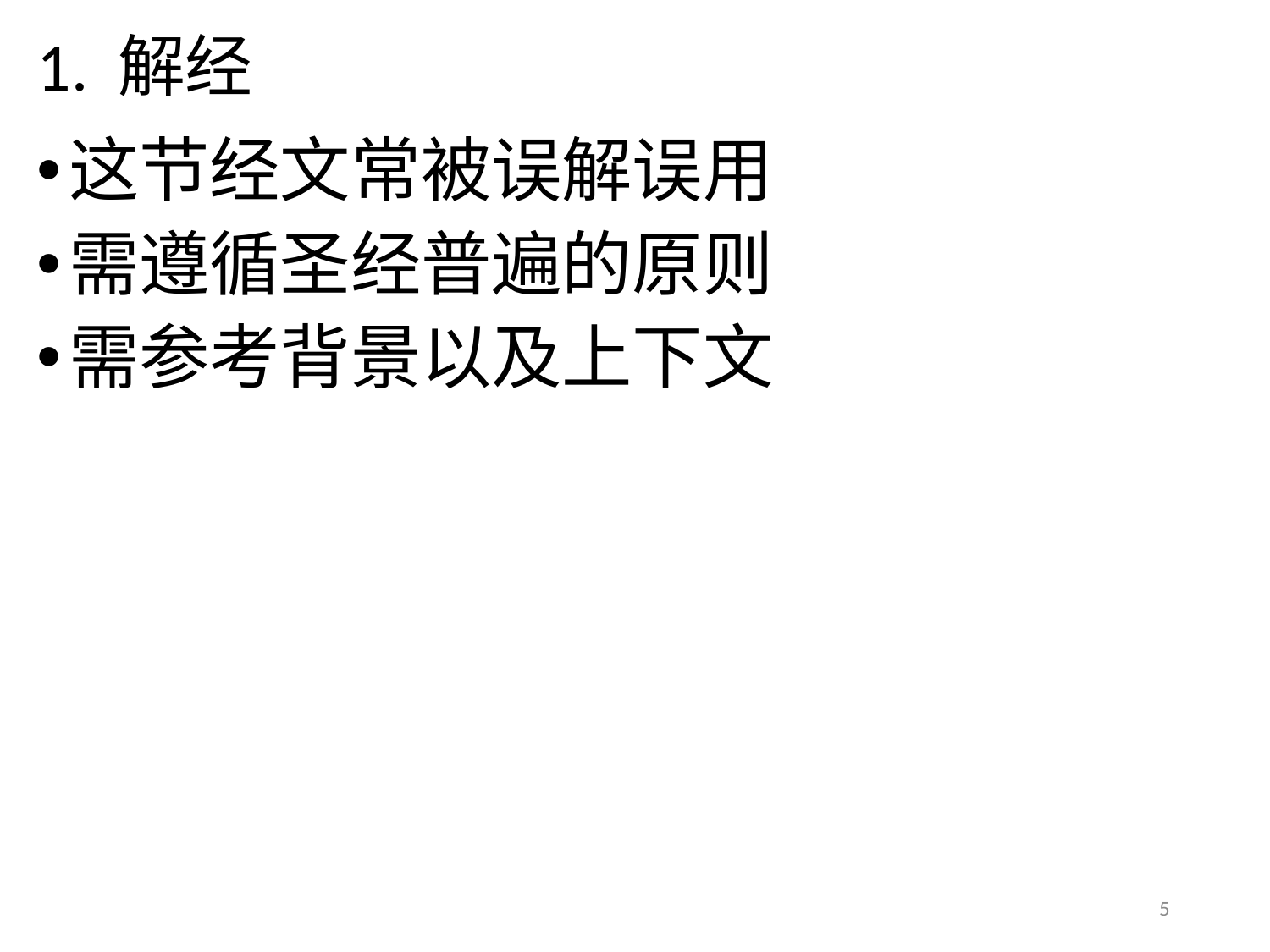

# 1. 解经
这节经文常被误解误用
需遵循圣经普遍的原则
需参考背景以及上下文

5